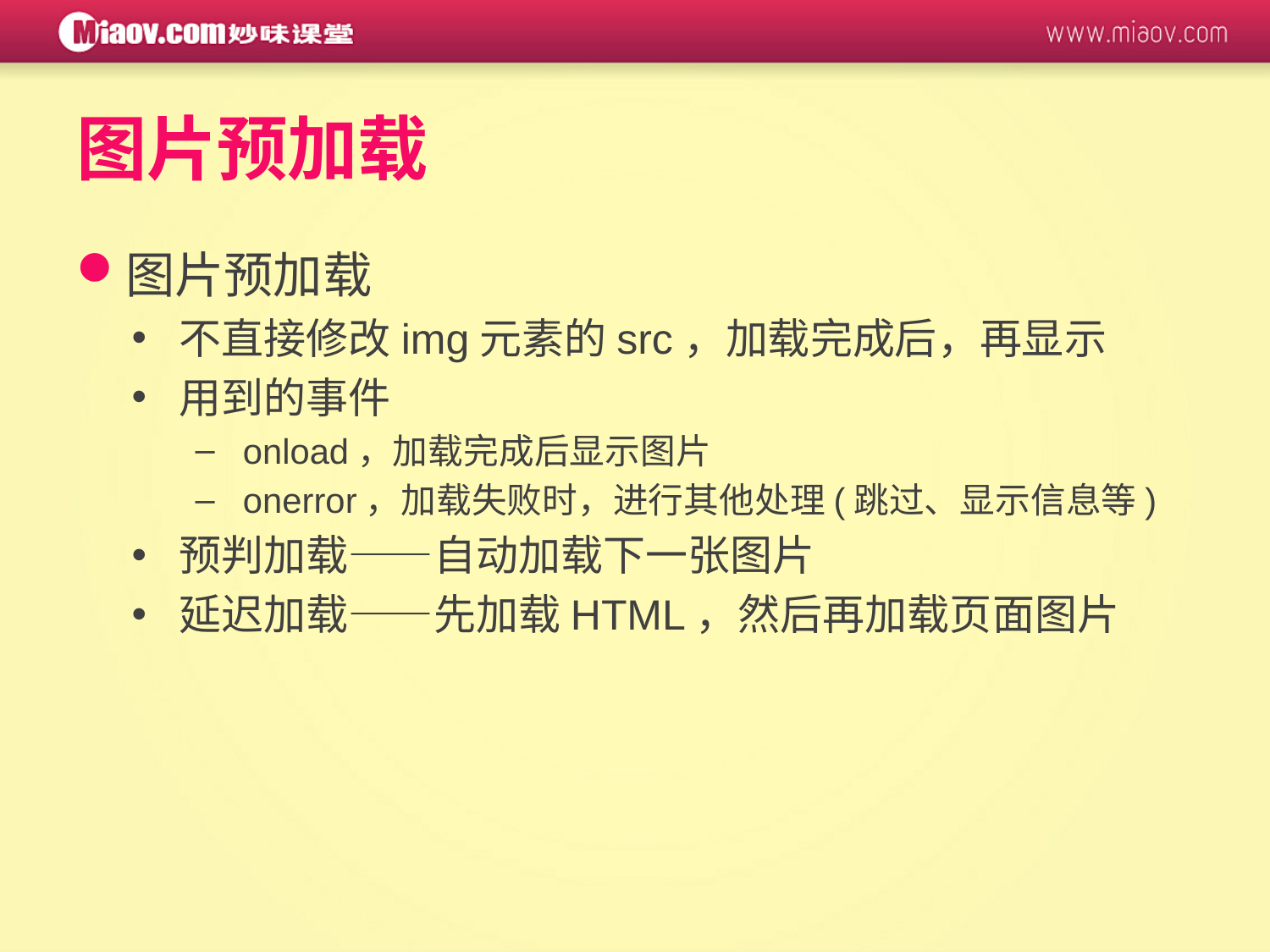

# 图片预加载
图片预加载
不直接修改img元素的src，加载完成后，再显示
用到的事件
onload，加载完成后显示图片
onerror，加载失败时，进行其他处理(跳过、显示信息等)
预判加载——自动加载下一张图片
延迟加载——先加载HTML，然后再加载页面图片